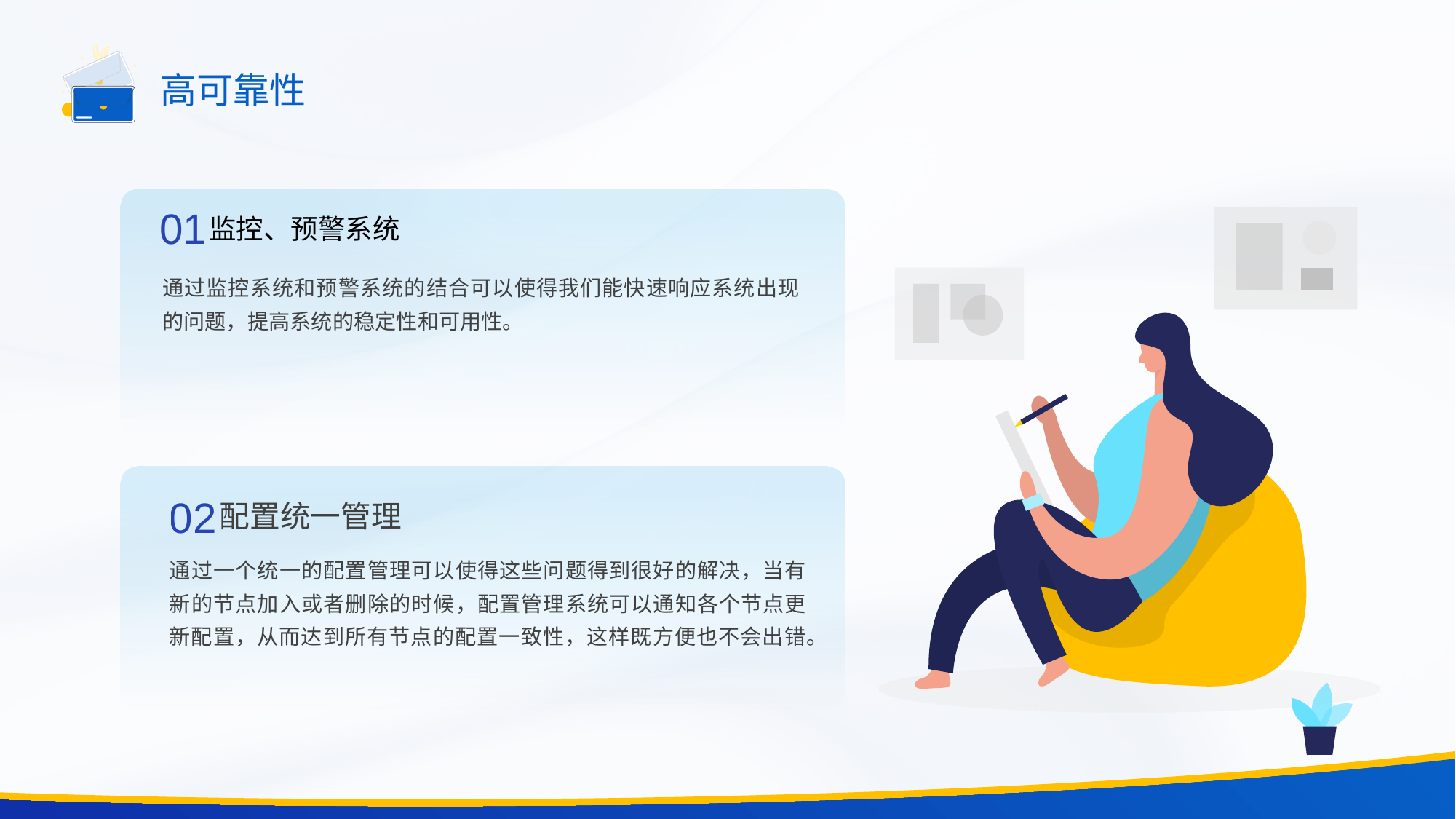

高可靠性

01
监控、预警系统

通过监控系统和预警系统的结合可以使得我们能快速响应系统出现的问题，提高系统的稳定性和可用性。

02
配置统一管理
通过一个统一的配置管理可以使得这些问题得到很好的解决，当有新的节点加入或者删除的时候，配置管理系统可以通知各个节点更新配置，从而达到所有节点的配置一致性，这样既方便也不会出错。